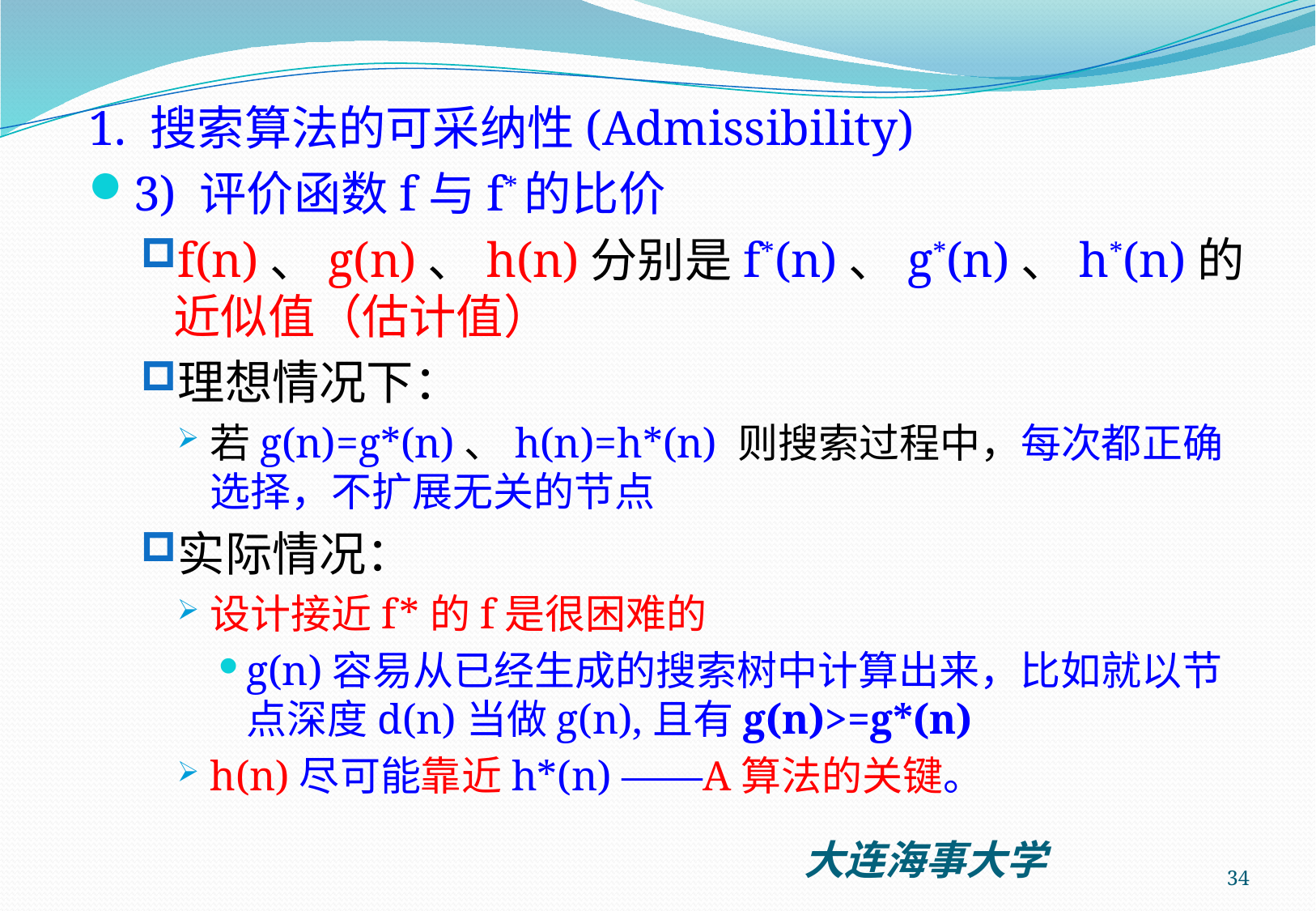

1. 搜索算法的可采纳性(Admissibility)
3) 评价函数f与f*的比价
f(n)、g(n)、h(n)分别是f*(n)、g*(n)、h*(n)的近似值（估计值）
理想情况下：
若g(n)=g*(n)、h(n)=h*(n) 则搜索过程中，每次都正确选择，不扩展无关的节点
实际情况：
设计接近f*的f是很困难的
g(n)容易从已经生成的搜索树中计算出来，比如就以节点深度d(n)当做g(n),且有g(n)>=g*(n)
h(n)尽可能靠近h*(n) ——A算法的关键。
34